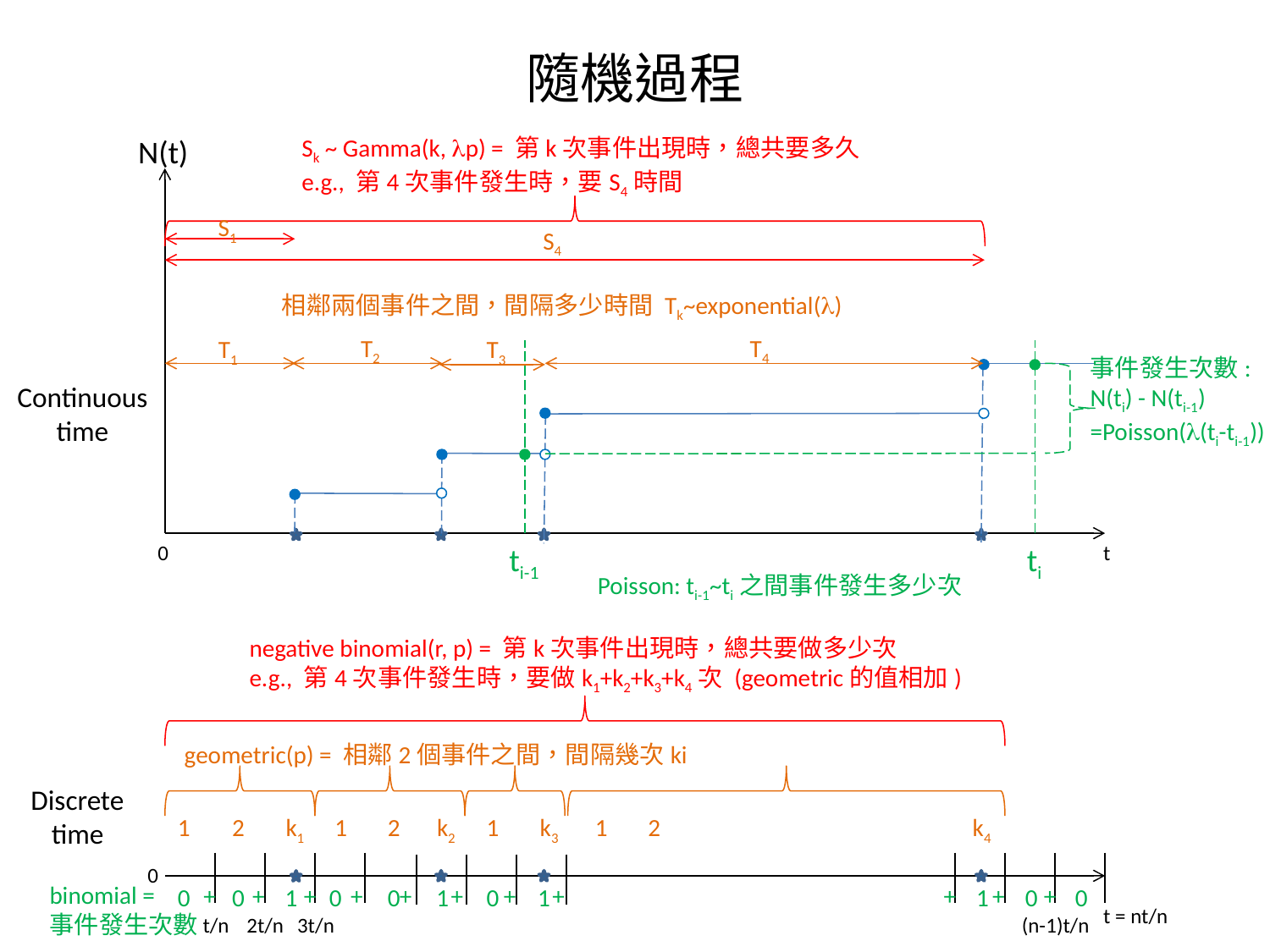

# 隨機過程
N(t)
Sk ~ Gamma(k, λp) = 第k次事件出現時，總共要多久
e.g., 第4次事件發生時，要S4時間
S1
S4
相鄰兩個事件之間，間隔多少時間 Tk~exponential(λ)

T2
T4
T1
T3
事件發生次數:
N(ti) - N(ti-1)
=Poisson(λ(ti-ti-1))

Continuous time

0
ti-1
ti
t
Poisson: ti-1~ti之間事件發生多少次

negative binomial(r, p) = 第k次事件出現時，總共要做多少次
e.g., 第4次事件發生時，要做k1+k2+k3+k4次 (geometric的值相加)

geometric(p) = 相鄰2個事件之間，間隔幾次ki

Discrete time
1
2
k1
1
2
k2
1
k3
1
2
k4
0

binomial =
事件發生次數
+
+
+
+
+
+
+
+
+
+
+
0
0
1
0
0
1
0
1
1
0
0
t = nt/n
t/n
2t/n
3t/n
(n-1)t/n